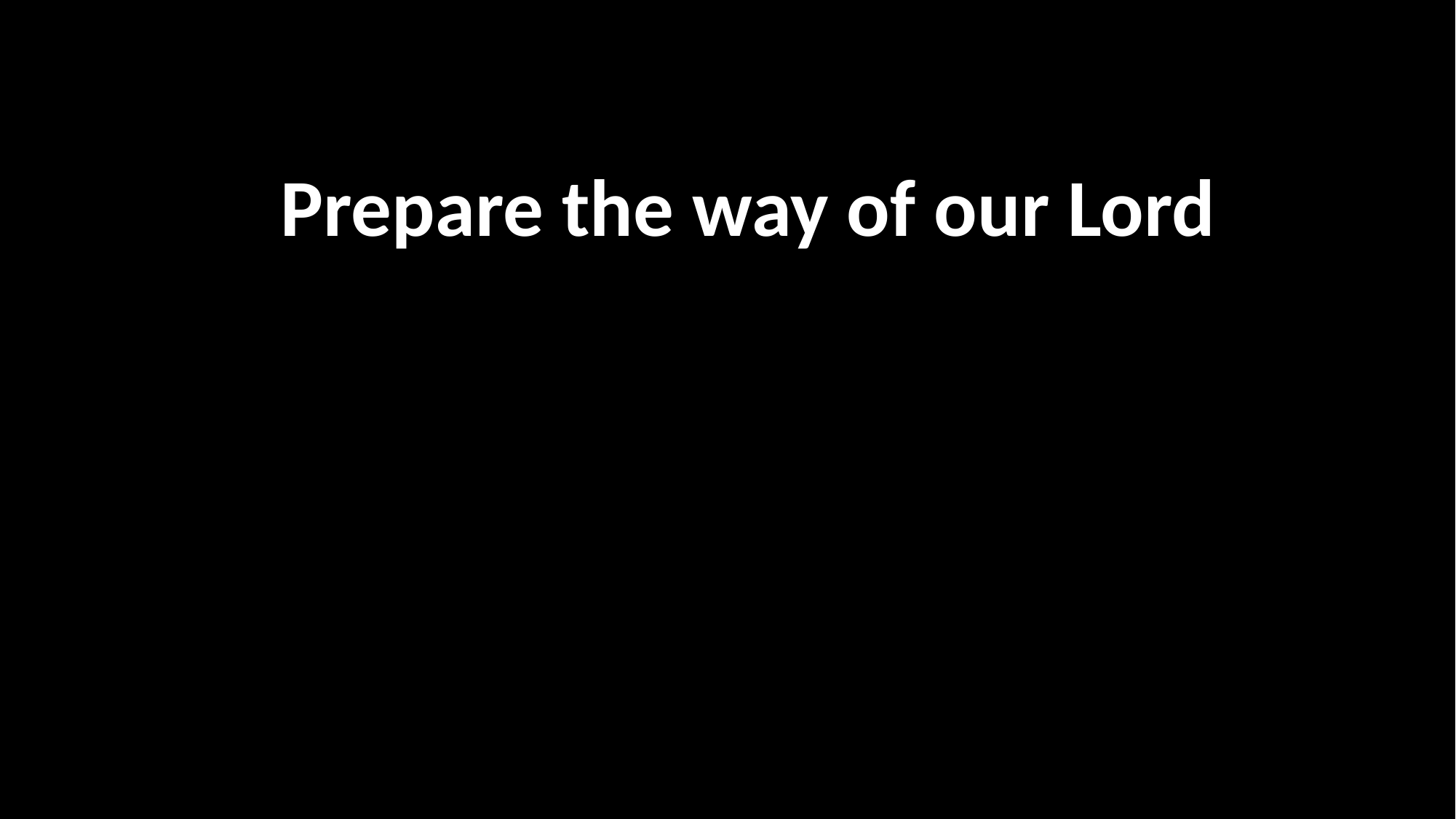

# 주님 오실 길 예비하라

為我主耶穌預備道路

Prepare the way of our Lord